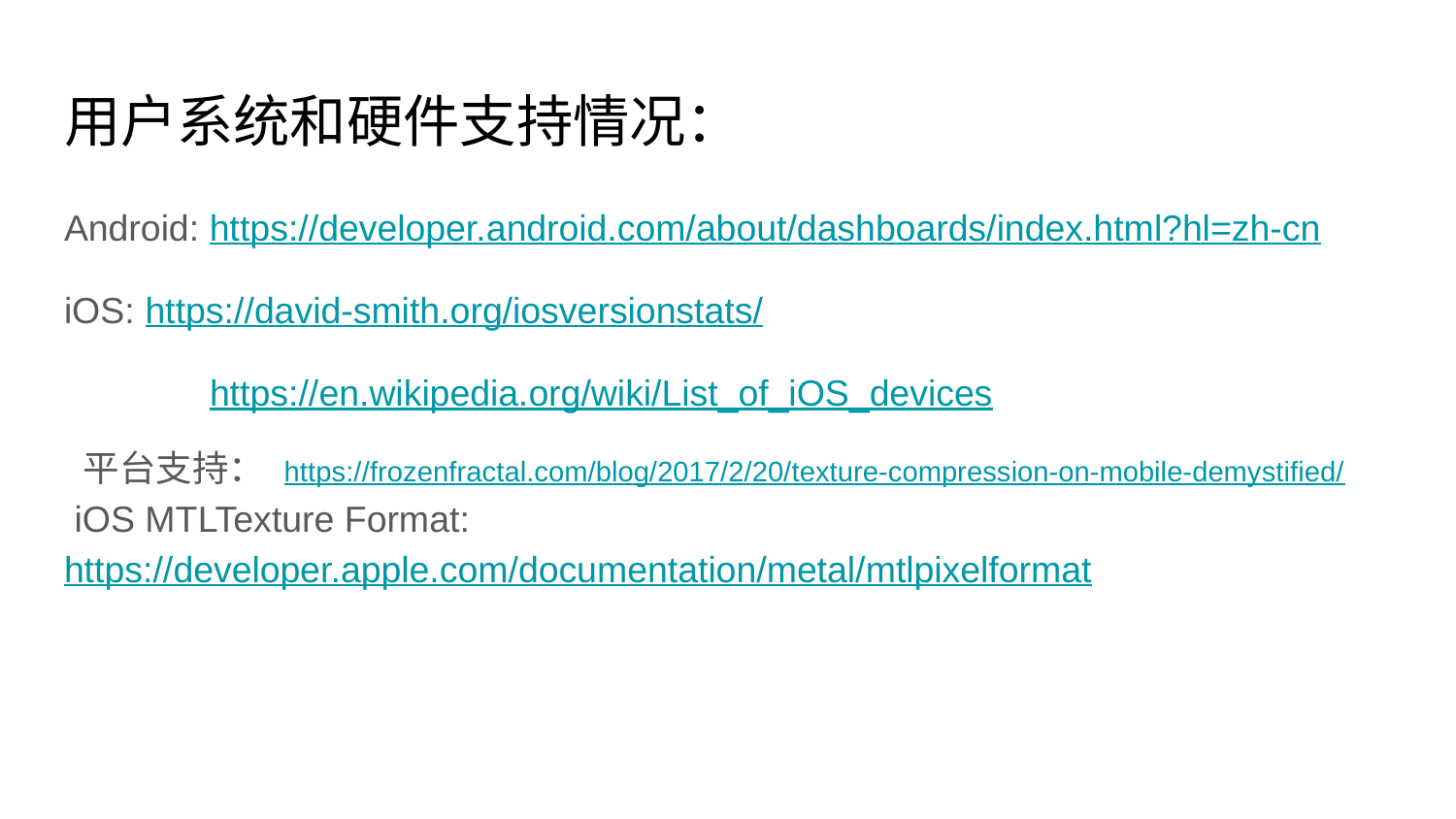

# 用户系统和硬件支持情况：
Android: https://developer.android.com/about/dashboards/index.html?hl=zh-cn
iOS: https://david-smith.org/iosversionstats/
	https://en.wikipedia.org/wiki/List_of_iOS_devices
 平台支持： https://frozenfractal.com/blog/2017/2/20/texture-compression-on-mobile-demystified/
 iOS MTLTexture Format: https://developer.apple.com/documentation/metal/mtlpixelformat